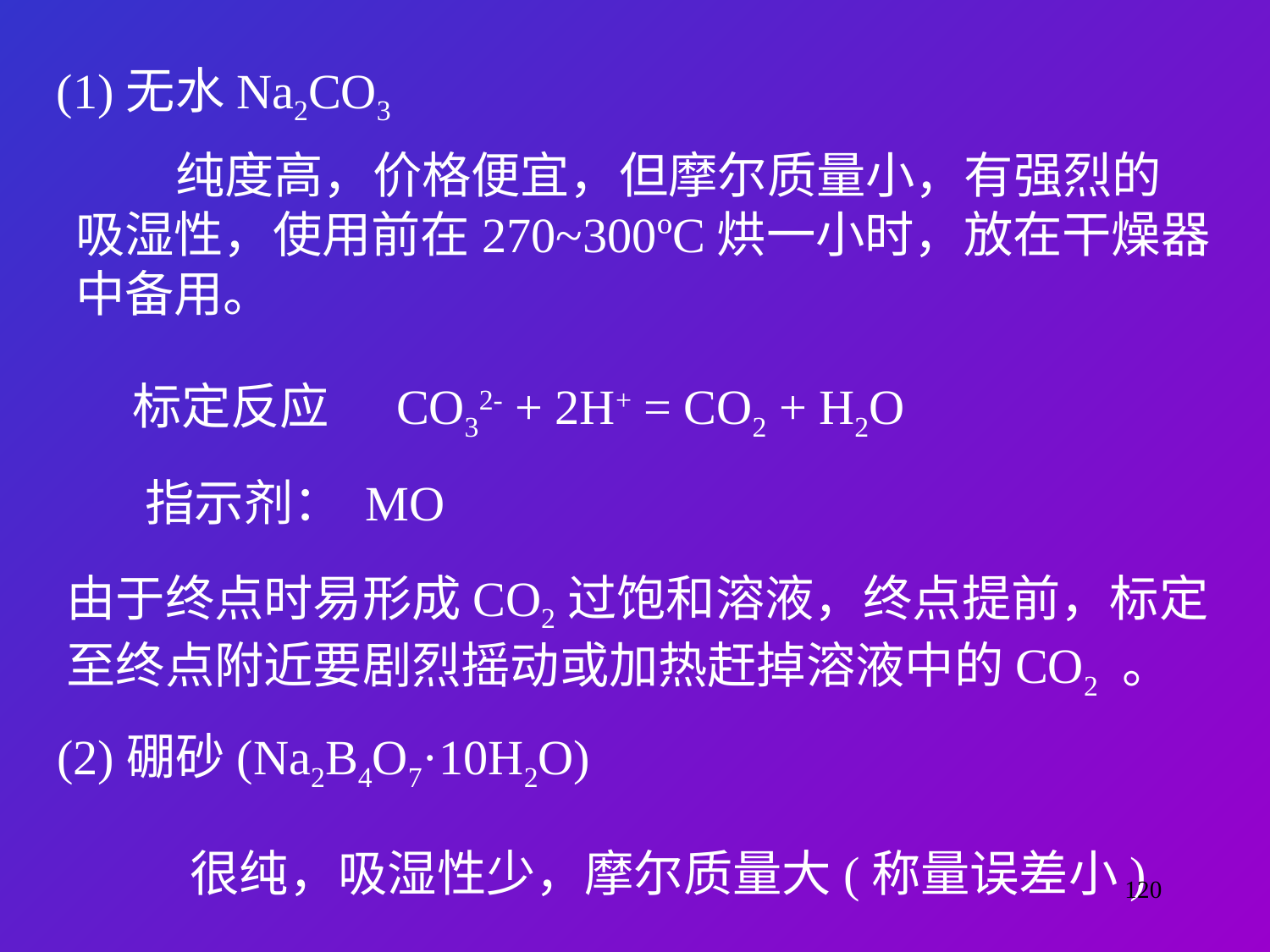

(1)无水Na2CO3
        纯度高，价格便宜，但摩尔质量小，有强烈的
吸湿性，使用前在270~300ºC烘一小时，放在干燥器
中备用。
标定反应     CO32- + 2H+ = CO2 + H2O
指示剂： MO
由于终点时易形成CO2过饱和溶液，终点提前，标定
至终点附近要剧烈摇动或加热赶掉溶液中的CO2 。
(2)硼砂(Na2B4O7·10H2O)
        很纯，吸湿性少，摩尔质量大(称量误差小)
120